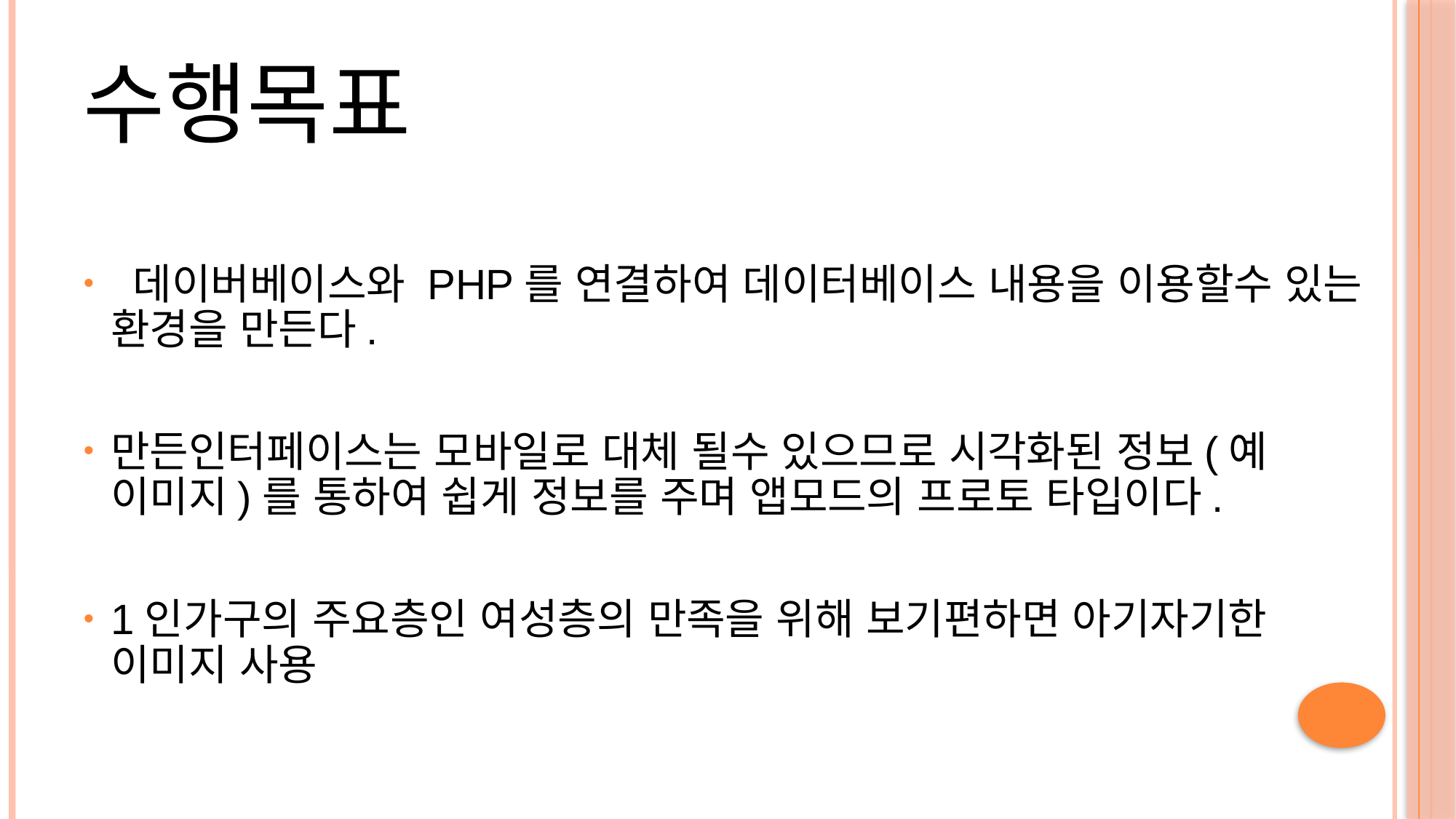

# 수행목표

 데이버베이스와 PHP를 연결하여 데이터베이스 내용을 이용할수 있는 환경을 만든다.

만든인터페이스는 모바일로 대체 될수 있으므로 시각화된 정보(예 이미지)를 통하여 쉽게 정보를 주며 앱모드의 프로토 타입이다.

1인가구의 주요층인 여성층의 만족을 위해 보기편하면 아기자기한 이미지 사용